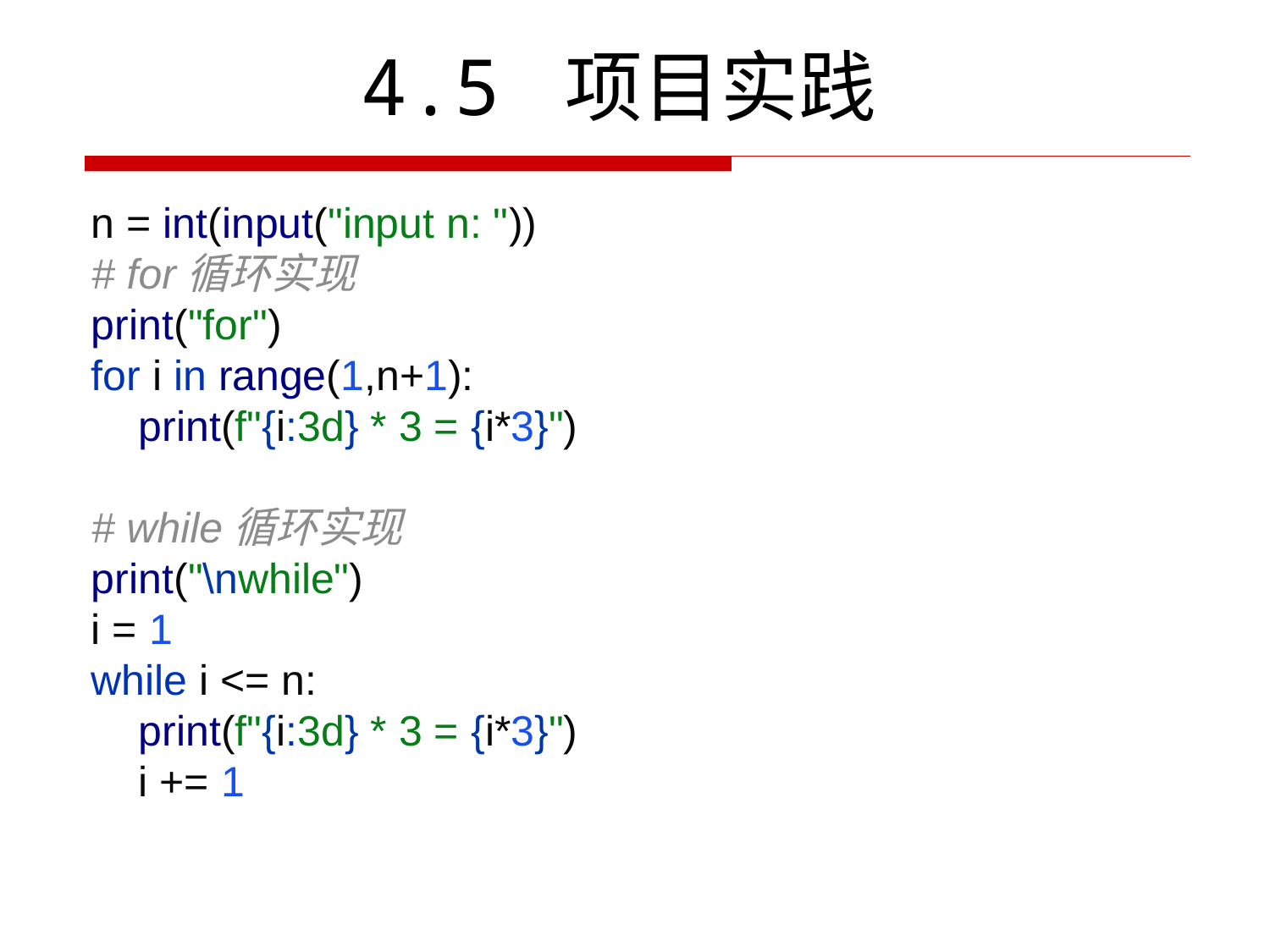

# 4.5 项目实践
n = int(input("input n: "))
# for循环实现
print("for")
for i in range(1,n+1):
    print(f"{i:3d} * 3 = {i*3}")
# while循环实现
print("\nwhile")
i = 1
while i <= n:
    print(f"{i:3d} * 3 = {i*3}")
    i += 1
109